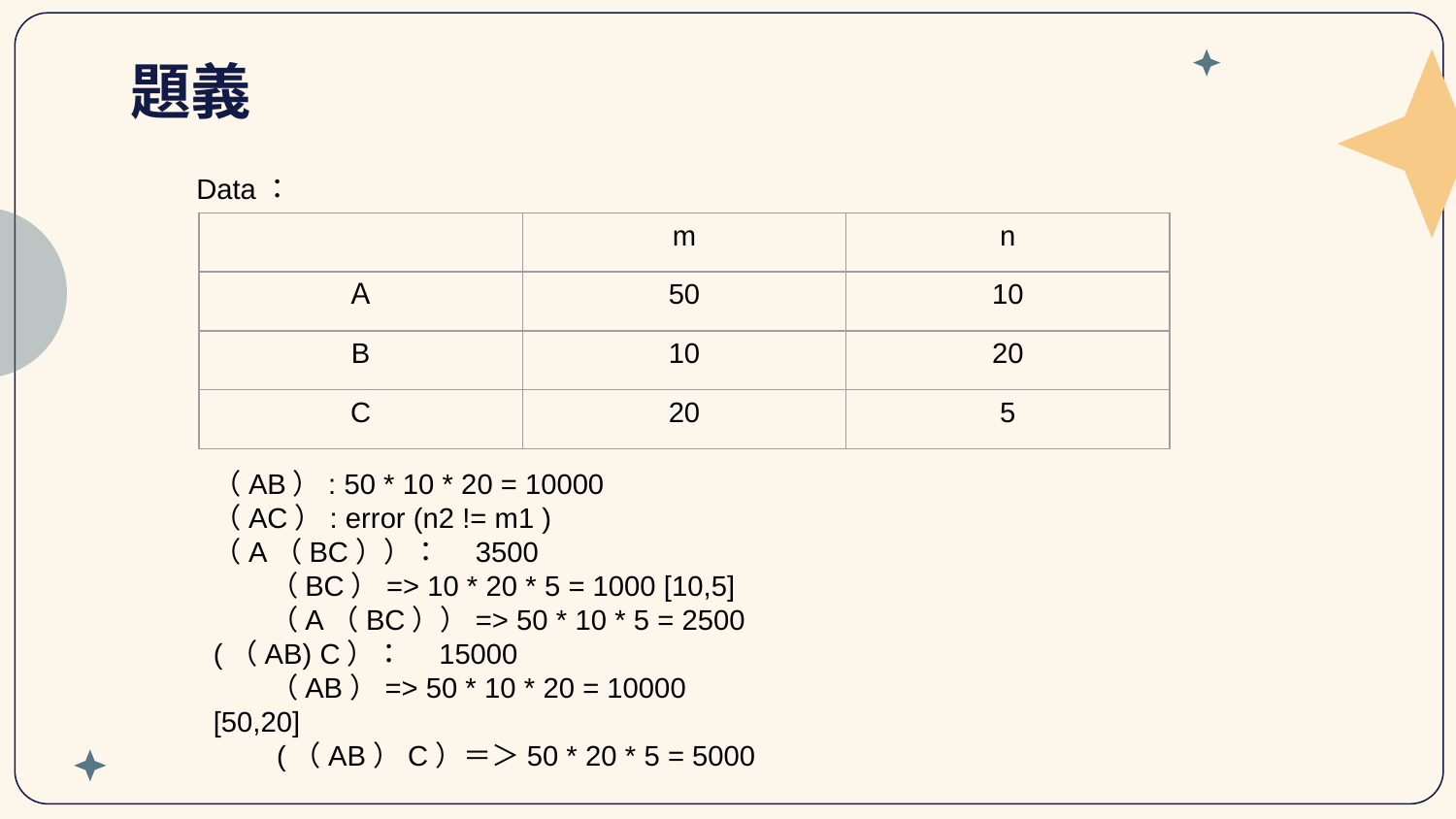

# 題義
Data：
|  | m | n |
| --- | --- | --- |
| Ａ | 50 | 10 |
| B | 10 | 20 |
| C | 20 | 5 |
（AB）: 50 * 10 * 20 = 10000
（AC）: error (n2 != m1 )
（A（BC））：　3500
　　（BC）=> 10 * 20 * 5 = 1000 [10,5]
　　（A（BC））=> 50 * 10 * 5 = 2500
(（AB) C）：　15000
　　（AB）=> 50 * 10 * 20 = 10000 [50,20]
　　(（AB）C）＝＞50 * 20 * 5 = 5000